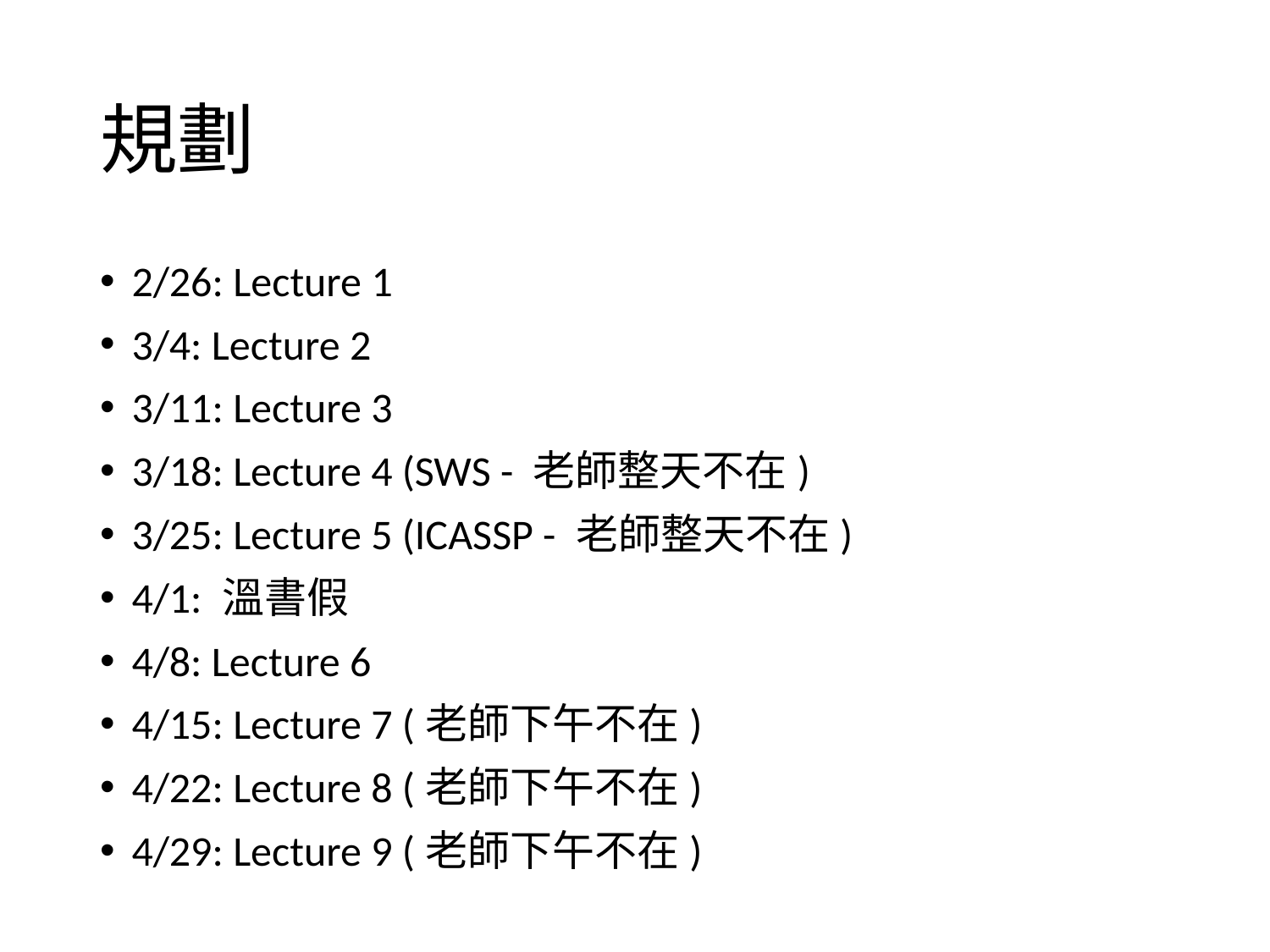

# 規劃
2/26: Lecture 1
3/4: Lecture 2
3/11: Lecture 3
3/18: Lecture 4 (SWS - 老師整天不在)
3/25: Lecture 5 (ICASSP - 老師整天不在)
4/1: 溫書假
4/8: Lecture 6
4/15: Lecture 7 (老師下午不在)
4/22: Lecture 8 (老師下午不在)
4/29: Lecture 9 (老師下午不在)